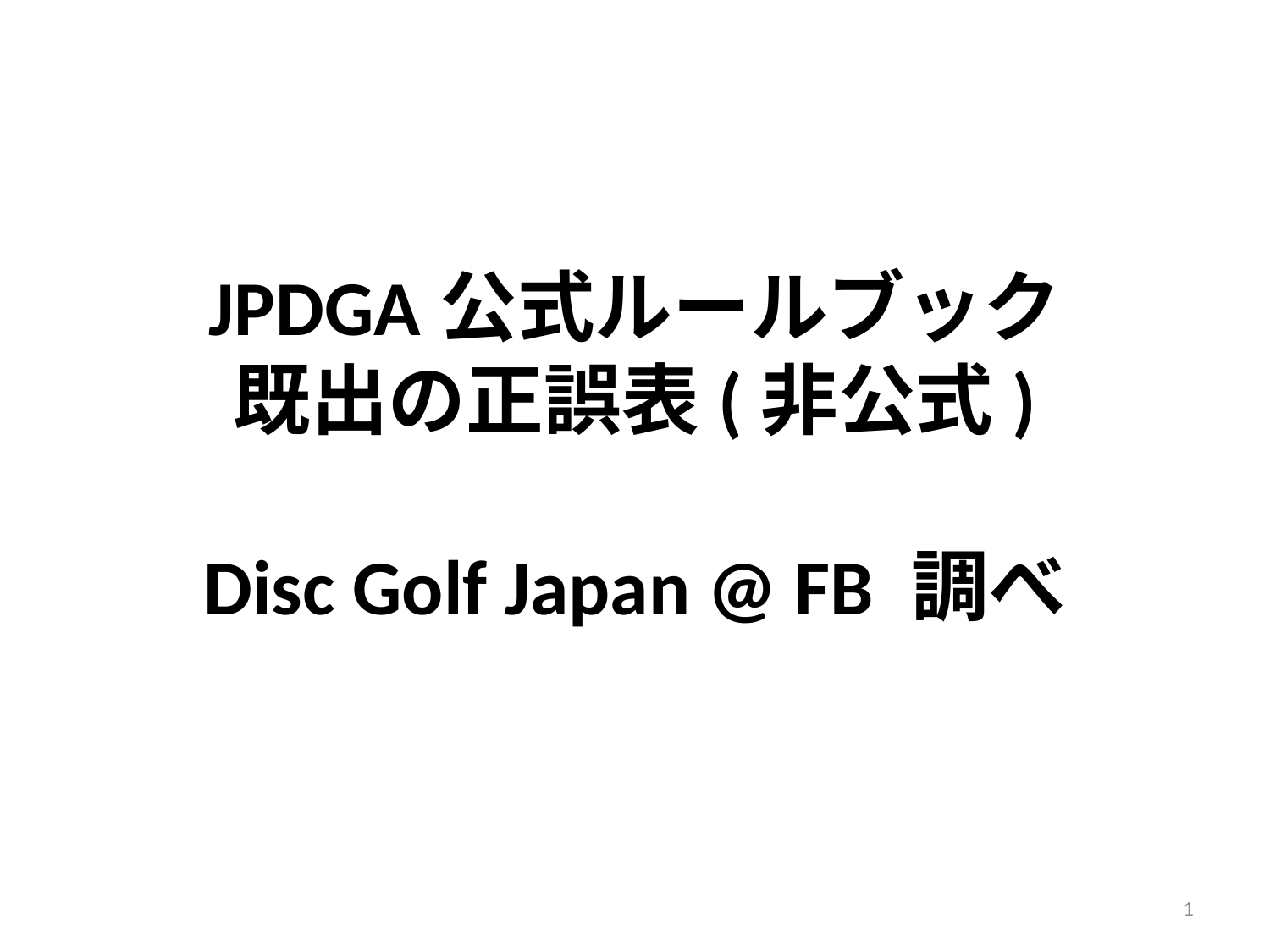

# JPDGA公式ルールブック 既出の正誤表(非公式) Disc Golf Japan @ FB 調べ
1